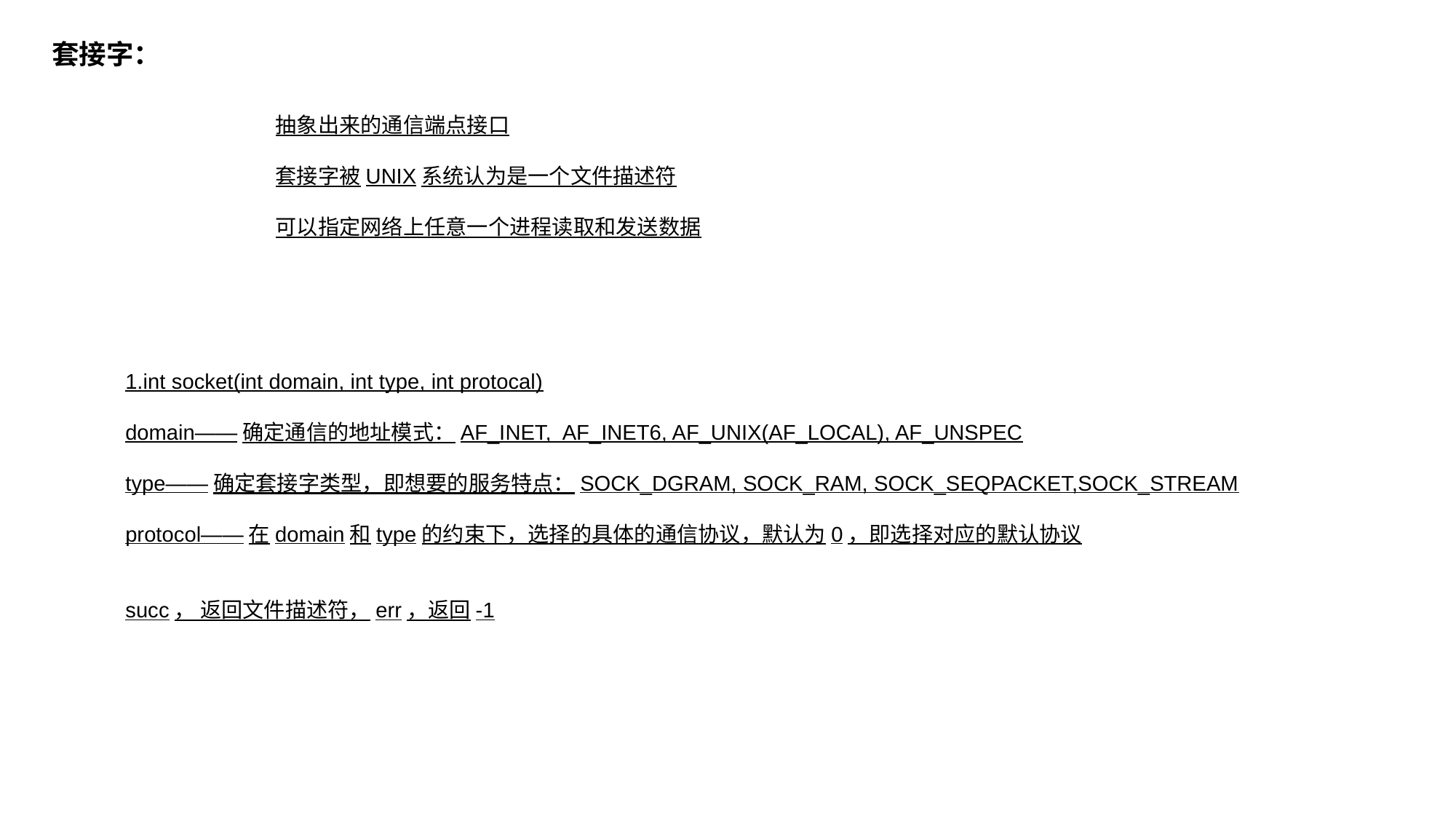

套接字：
抽象出来的通信端点接口

套接字被UNIX系统认为是一个文件描述符

可以指定网络上任意一个进程读取和发送数据
1.int socket(int domain, int type, int protocal)

domain——确定通信的地址模式：AF_INET,  AF_INET6, AF_UNIX(AF_LOCAL), AF_UNSPEC

type——确定套接字类型，即想要的服务特点：SOCK_DGRAM, SOCK_RAM, SOCK_SEQPACKET,SOCK_STREAM

protocol——在domain和type的约束下，选择的具体的通信协议，默认为0，即选择对应的默认协议

succ， 返回文件描述符，err，返回-1